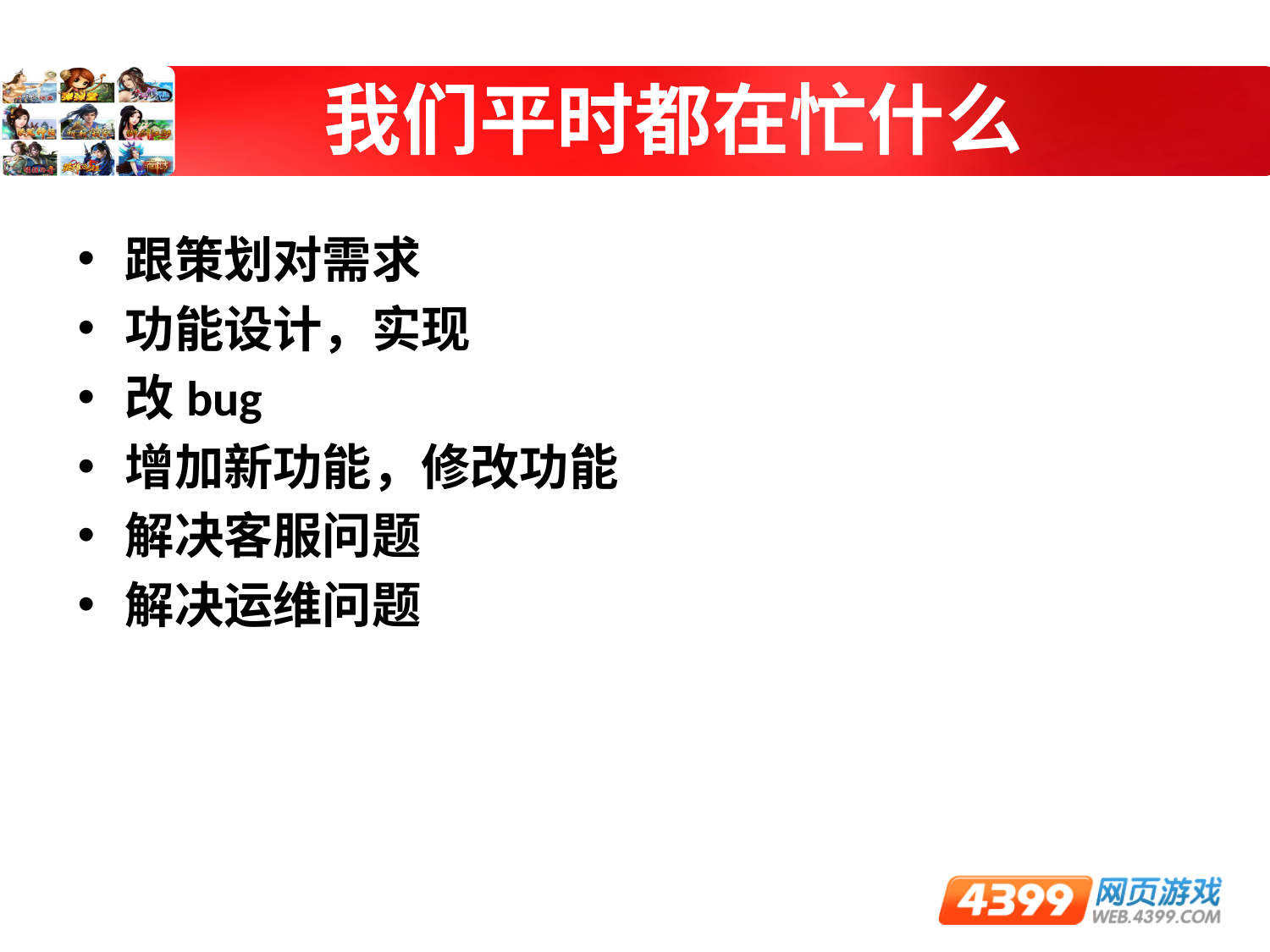

# 我们平时都在忙什么
跟策划对需求
功能设计，实现
改bug
增加新功能，修改功能
解决客服问题
解决运维问题